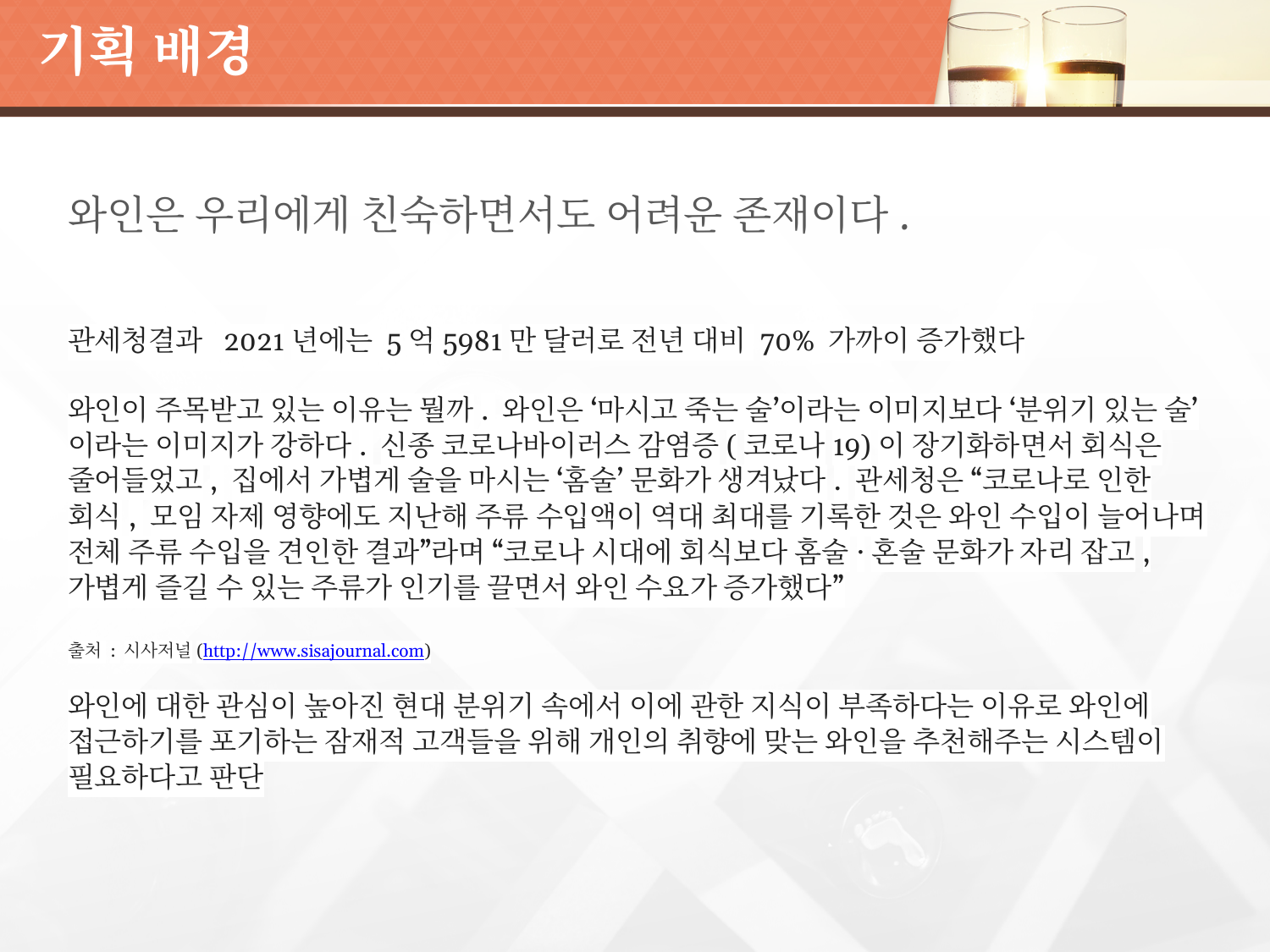

# 기획 배경
와인은 우리에게 친숙하면서도 어려운 존재이다.

관세청결과  2021년에는 5억5981만 달러로 전년 대비 70% 가까이 증가했다

와인이 주목받고 있는 이유는 뭘까. 와인은 ‘마시고 죽는 술’이라는 이미지보다 ‘분위기 있는 술’이라는 이미지가 강하다. 신종 코로나바이러스 감염증(코로나19)이 장기화하면서 회식은 줄어들었고, 집에서 가볍게 술을 마시는 ‘홈술’ 문화가 생겨났다. 관세청은 “코로나로 인한 회식, 모임 자제 영향에도 지난해 주류 수입액이 역대 최대를 기록한 것은 와인 수입이 늘어나며 전체 주류 수입을 견인한 결과”라며 “코로나 시대에 회식보다 홈술·혼술 문화가 자리 잡고, 가볍게 즐길 수 있는 주류가 인기를 끌면서 와인 수요가 증가했다”

출처 : 시사저널(http://www.sisajournal.com)

와인에 대한 관심이 높아진 현대 분위기 속에서 이에 관한 지식이 부족하다는 이유로 와인에 접근하기를 포기하는 잠재적 고객들을 위해 개인의 취향에 맞는 와인을 추천해주는 시스템이 필요하다고 판단